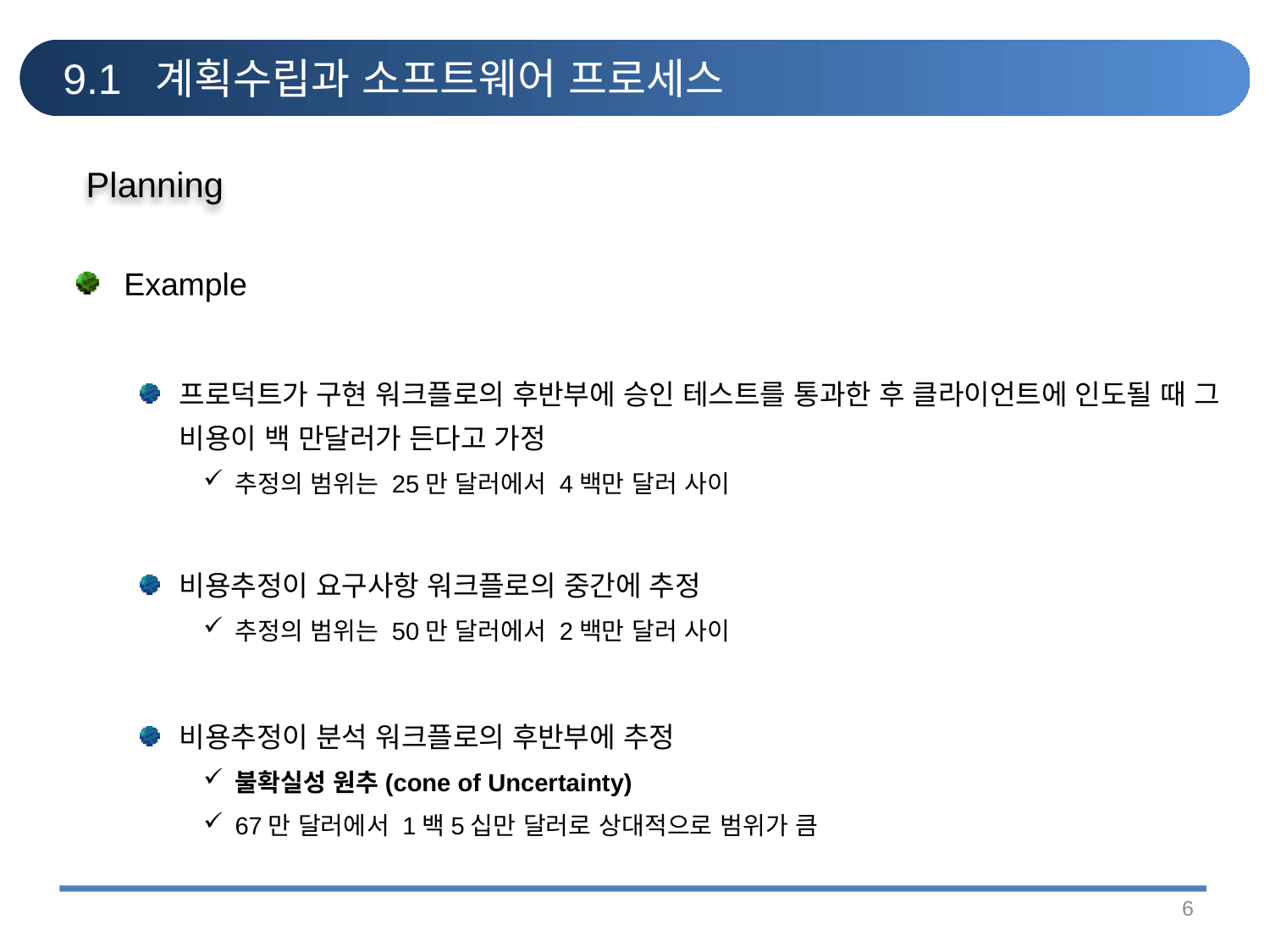

# 9.1  계획수립과 소프트웨어 프로세스
Planning
Example

프로덕트가 구현 워크플로의 후반부에 승인 테스트를 통과한 후 클라이언트에 인도될 때 그 비용이 백 만달러가 든다고 가정
추정의 범위는 25만 달러에서 4백만 달러 사이

비용추정이 요구사항 워크플로의 중간에 추정
추정의 범위는 50만 달러에서 2백만 달러 사이

비용추정이 분석 워크플로의 후반부에 추정
불확실성 원추(cone of Uncertainty)
67만 달러에서 1백5십만 달러로 상대적으로 범위가 큼
6